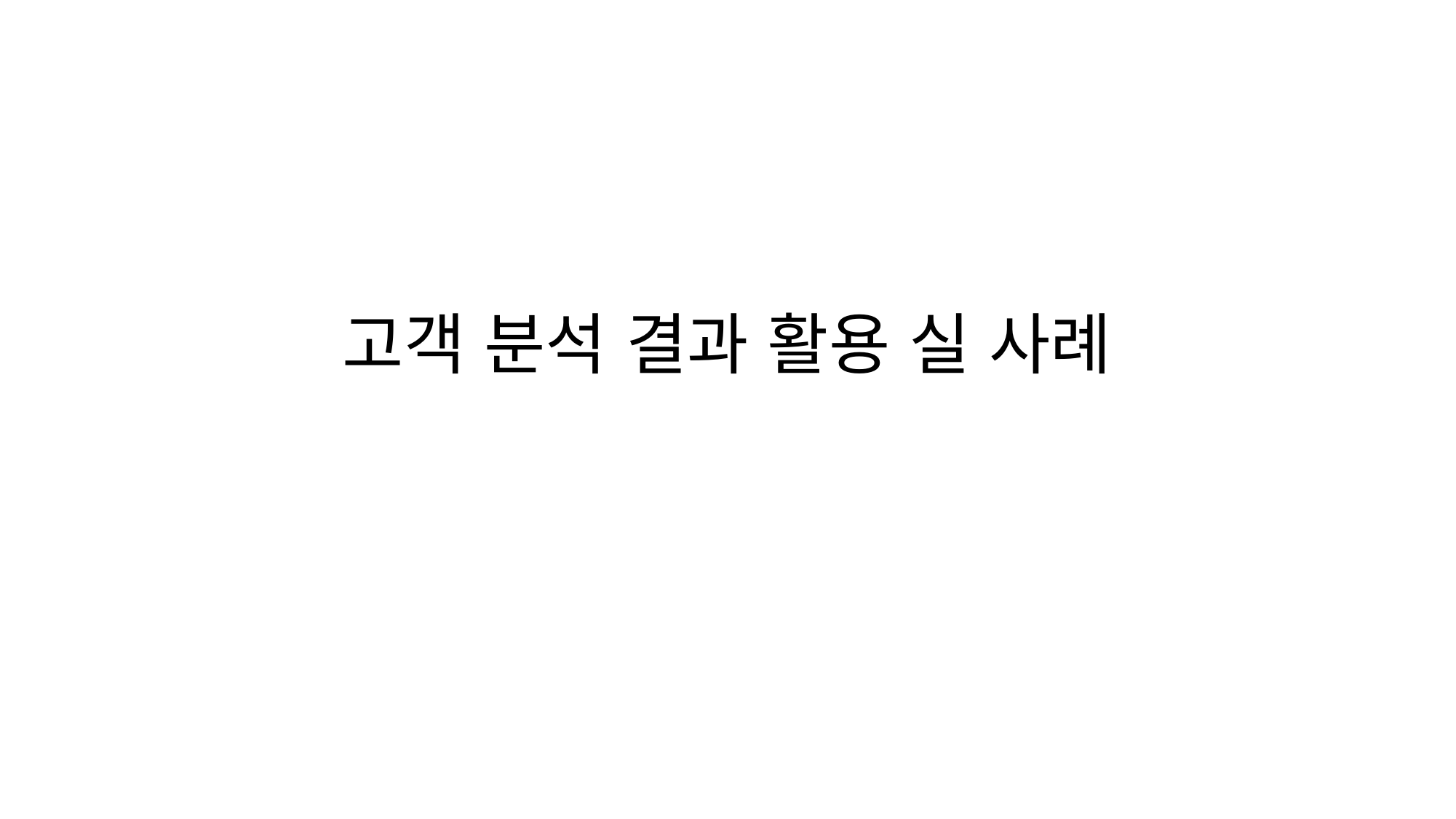

# 고객 분석 결과 활용 실 사례